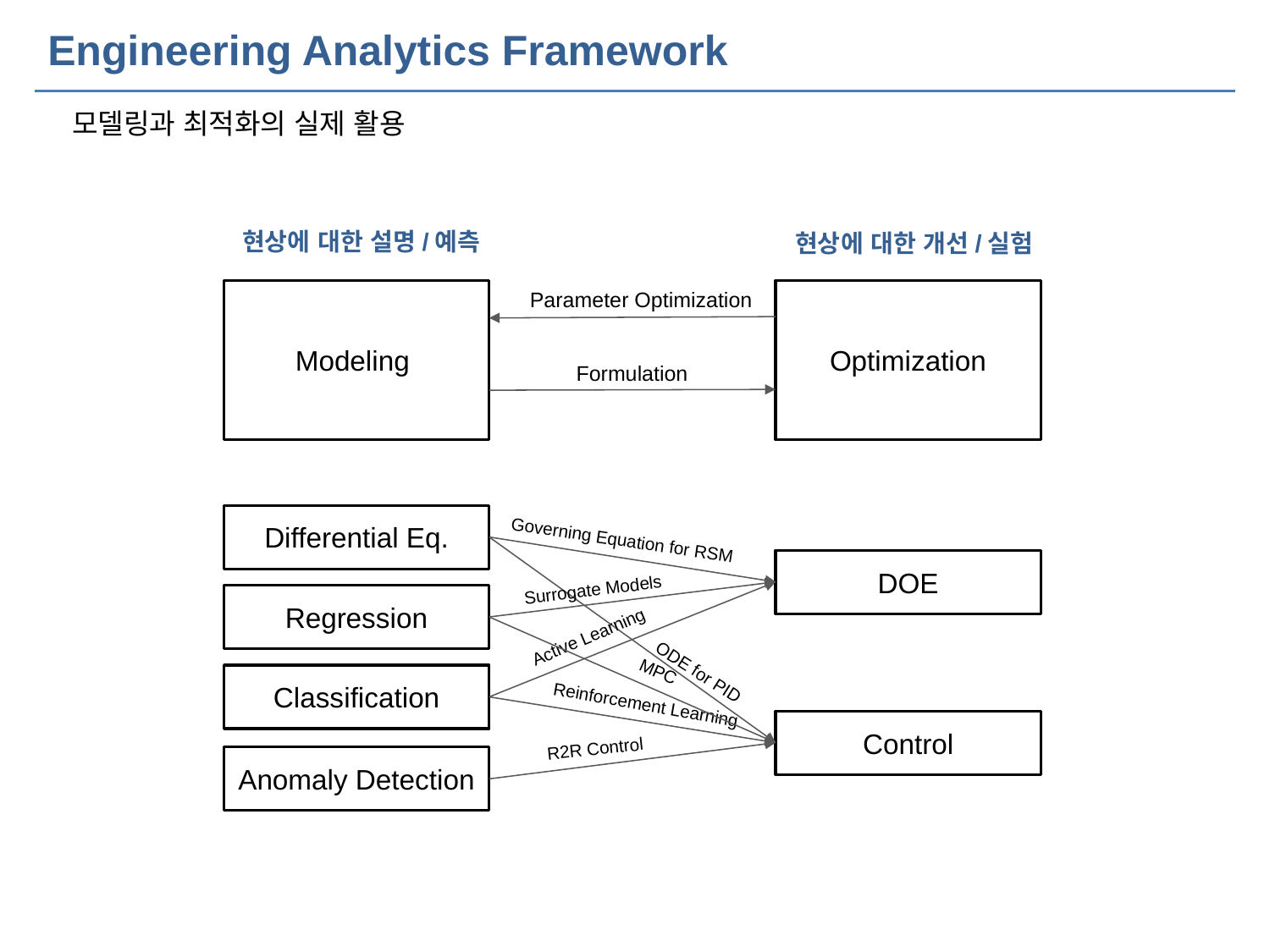

# Engineering Analytics Framework
모델링과 최적화의 실제 활용
현상에 대한 설명/예측
현상에 대한 개선/실험
Modeling
Parameter Optimization
Optimization
Formulation
Differential Eq.
Governing Equation for RSM
DOE
 Surrogate Models
Regression
Active Learning
ODE for PID
Classification
MPC
Reinforcement Learning
Control
R2R Control
Anomaly Detection